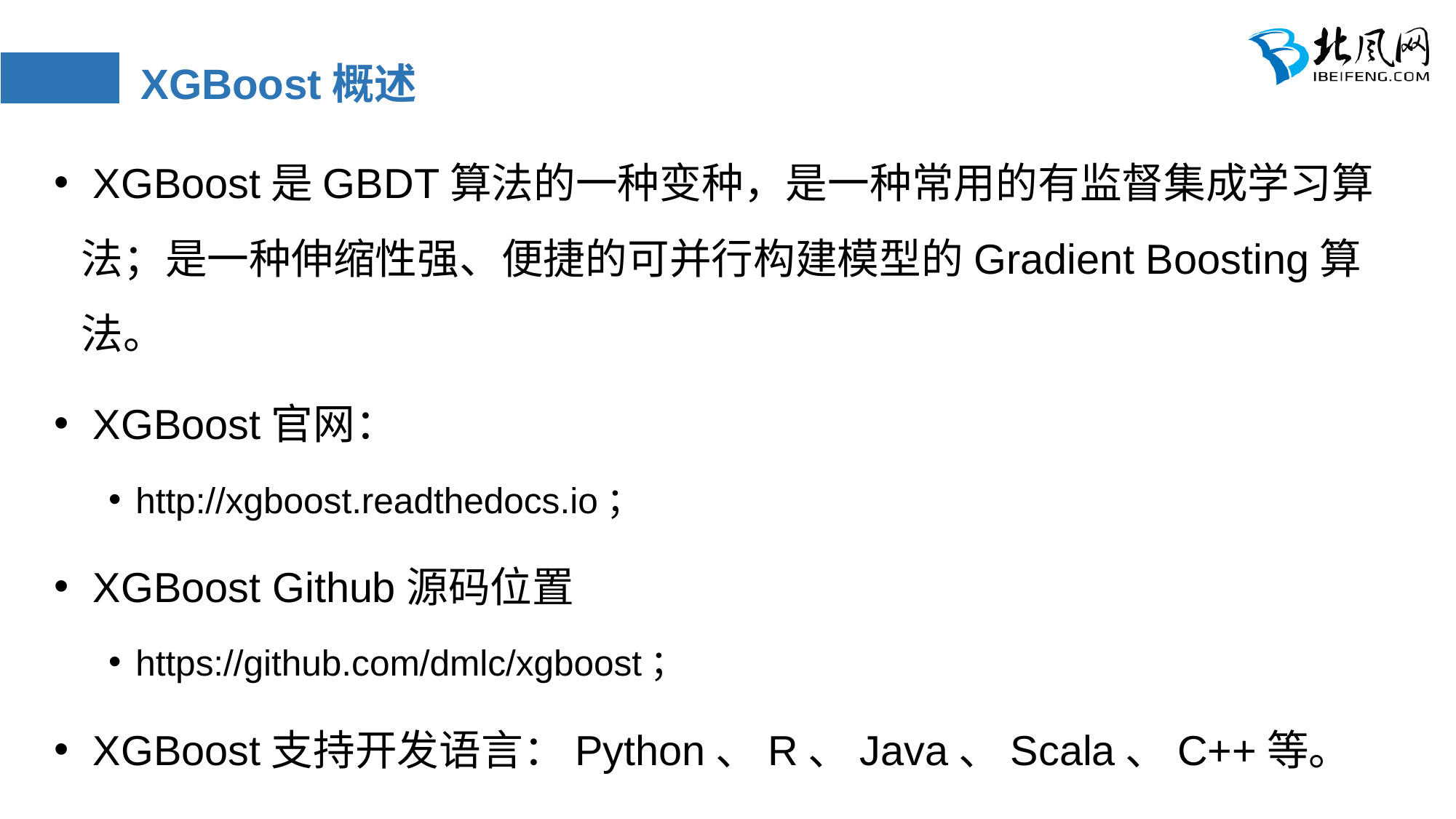

# XGBoost概述
 XGBoost是GBDT算法的一种变种，是一种常用的有监督集成学习算法；是一种伸缩性强、便捷的可并行构建模型的Gradient Boosting算法。
 XGBoost官网：
http://xgboost.readthedocs.io；
 XGBoost Github源码位置
https://github.com/dmlc/xgboost；
 XGBoost支持开发语言：Python、R、Java、Scala、C++等。